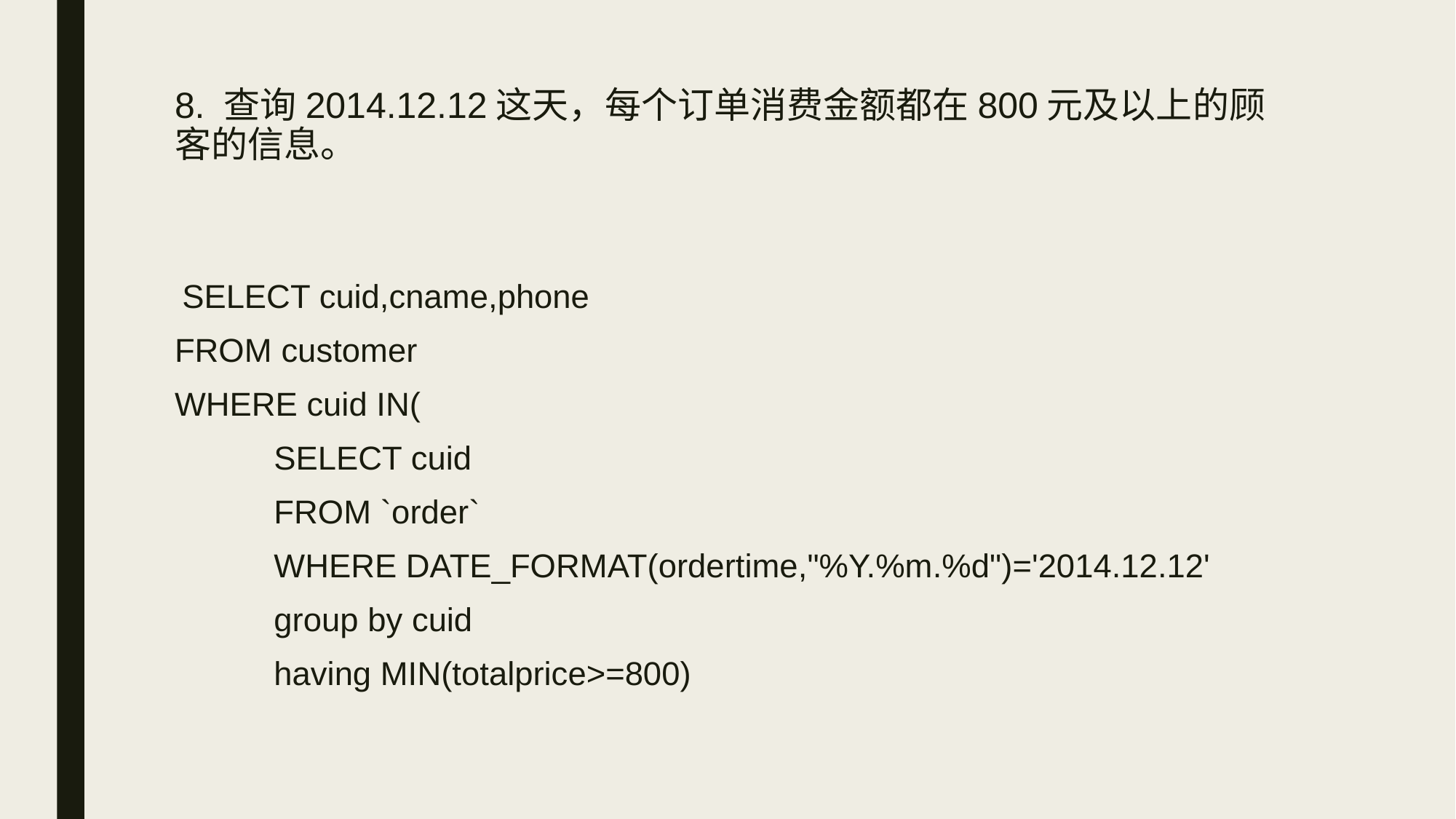

# 8. 查询2014.12.12这天，每个订单消费金额都在800元及以上的顾客的信息。
 SELECT cuid,cname,phone
FROM customer
WHERE cuid IN(
	SELECT cuid
	FROM `order`
	WHERE DATE_FORMAT(ordertime,"%Y.%m.%d")='2014.12.12'
	group by cuid
	having MIN(totalprice>=800)